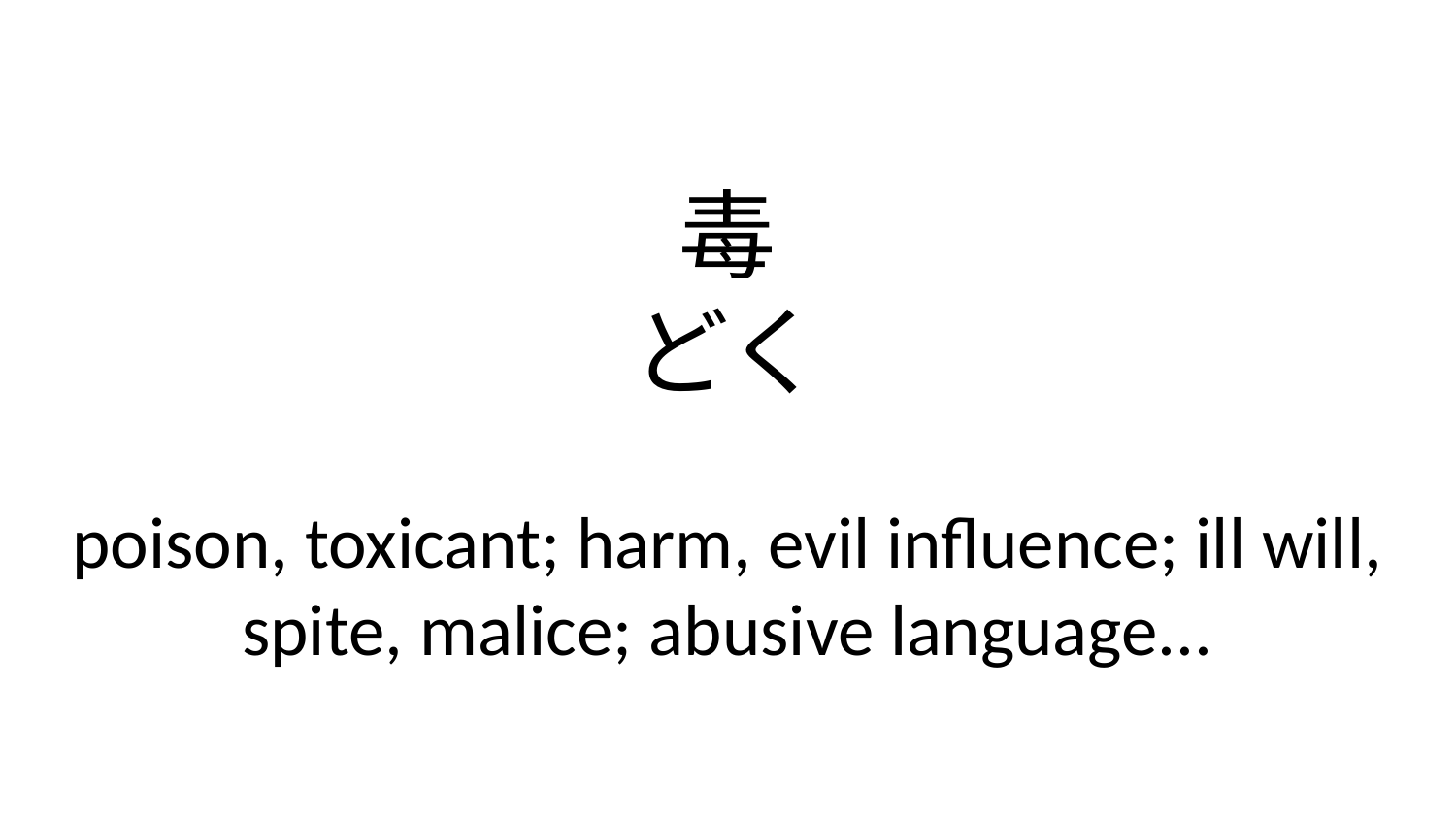

毒
どく
poison, toxicant; harm, evil influence; ill will, spite, malice; abusive language...